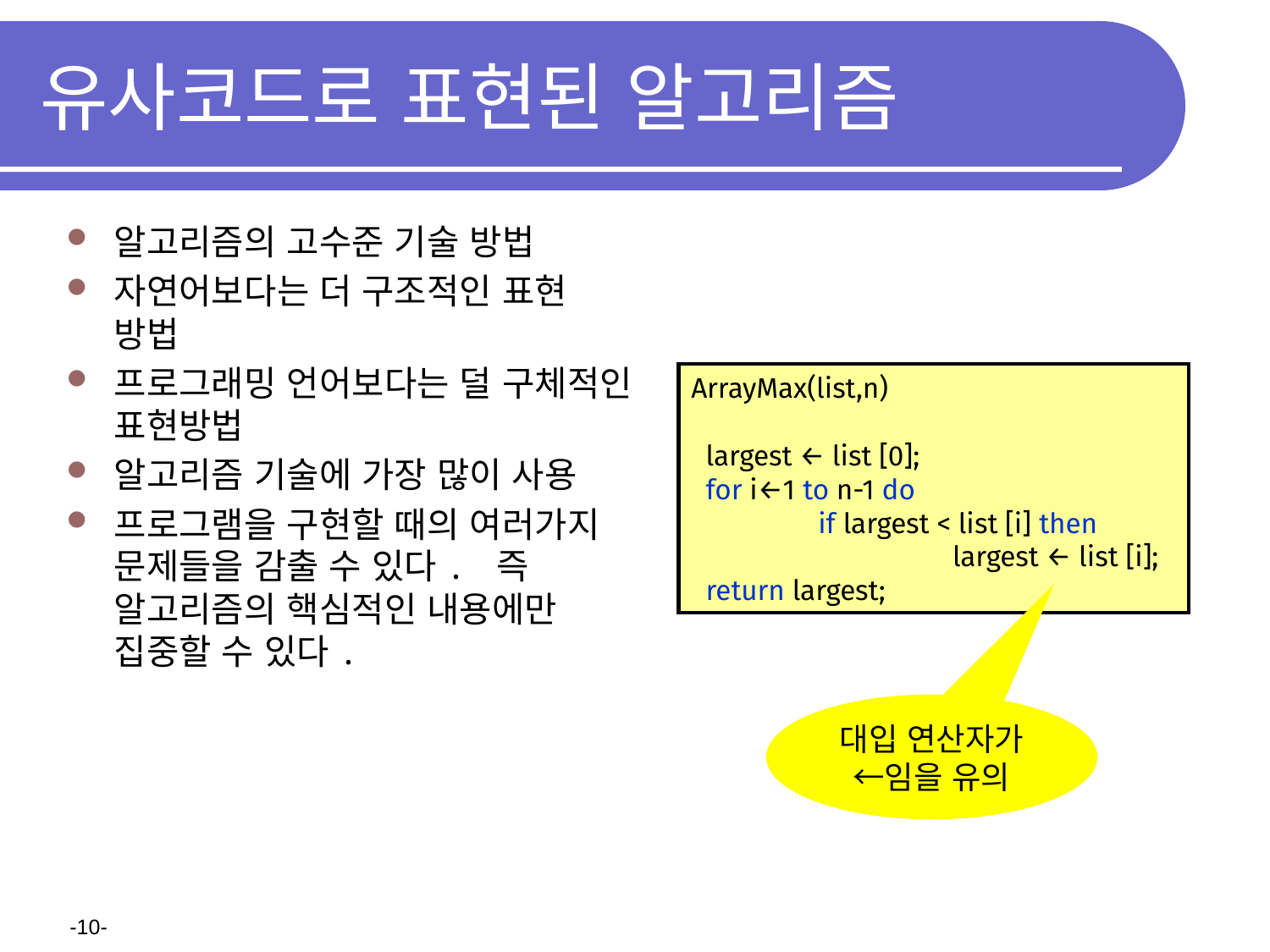

# 유사코드로 표현된 알고리즘
알고리즘의 고수준 기술 방법
자연어보다는 더 구조적인 표현 방법
프로그래밍 언어보다는 덜 구체적인 표현방법
알고리즘 기술에 가장 많이 사용
프로그램을 구현할 때의 여러가지 문제들을 감출 수 있다. 즉 알고리즘의 핵심적인 내용에만 집중할 수 있다.
ArrayMax(list,n)

  largest ← list [0];
  for i←1 to n-1 do
	if largest < list [i] then
		 largest ← list [i];
  return largest;
대입 연산자가 ←임을 유의